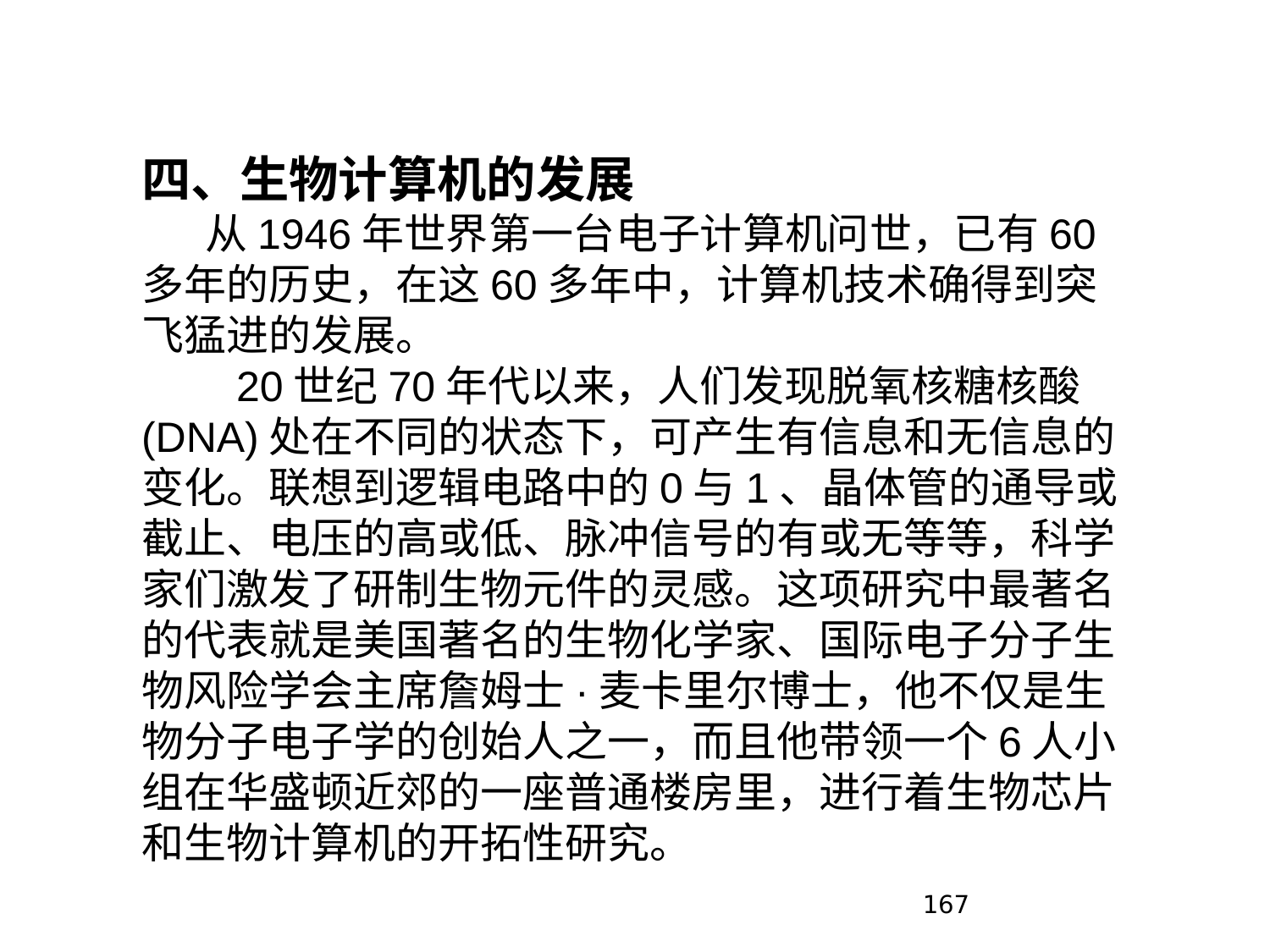

四、生物计算机的发展
　　从1946年世界第一台电子计算机问世，已有60多年的历史，在这60多年中，计算机技术确得到突飞猛进的发展。
　　20世纪70年代以来，人们发现脱氧核糖核酸(DNA)处在不同的状态下，可产生有信息和无信息的变化。联想到逻辑电路中的0与1、晶体管的通导或截止、电压的高或低、脉冲信号的有或无等等，科学家们激发了研制生物元件的灵感。这项研究中最著名的代表就是美国著名的生物化学家、国际电子分子生物风险学会主席詹姆士·麦卡里尔博士，他不仅是生物分子电子学的创始人之一，而且他带领一个6人小组在华盛顿近郊的一座普通楼房里，进行着生物芯片和生物计算机的开拓性研究。
167